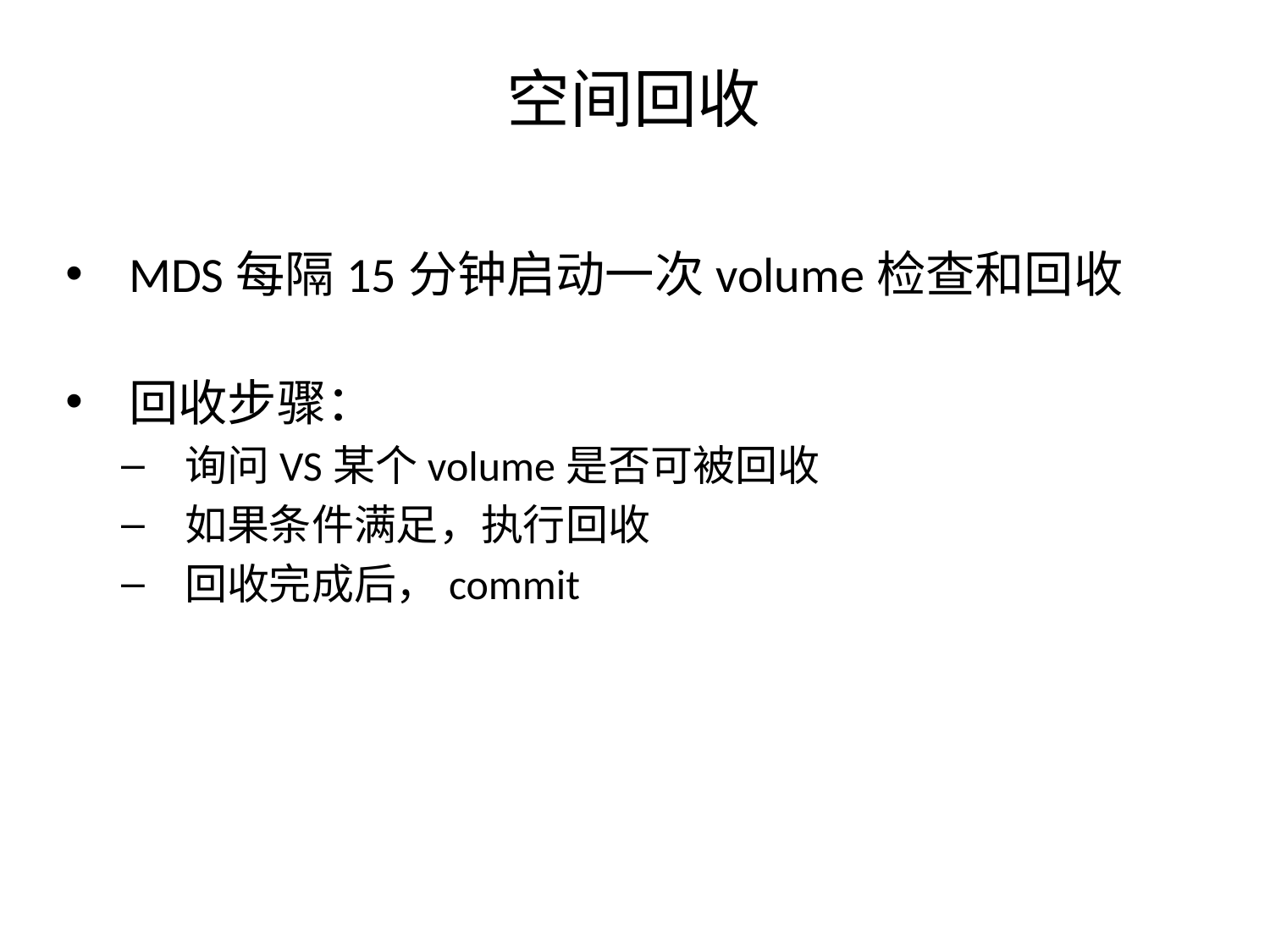

# 空间回收

MDS每隔15分钟启动一次volume检查和回收

回收步骤：
询问VS某个volume是否可被回收
如果条件满足，执行回收
回收完成后，commit